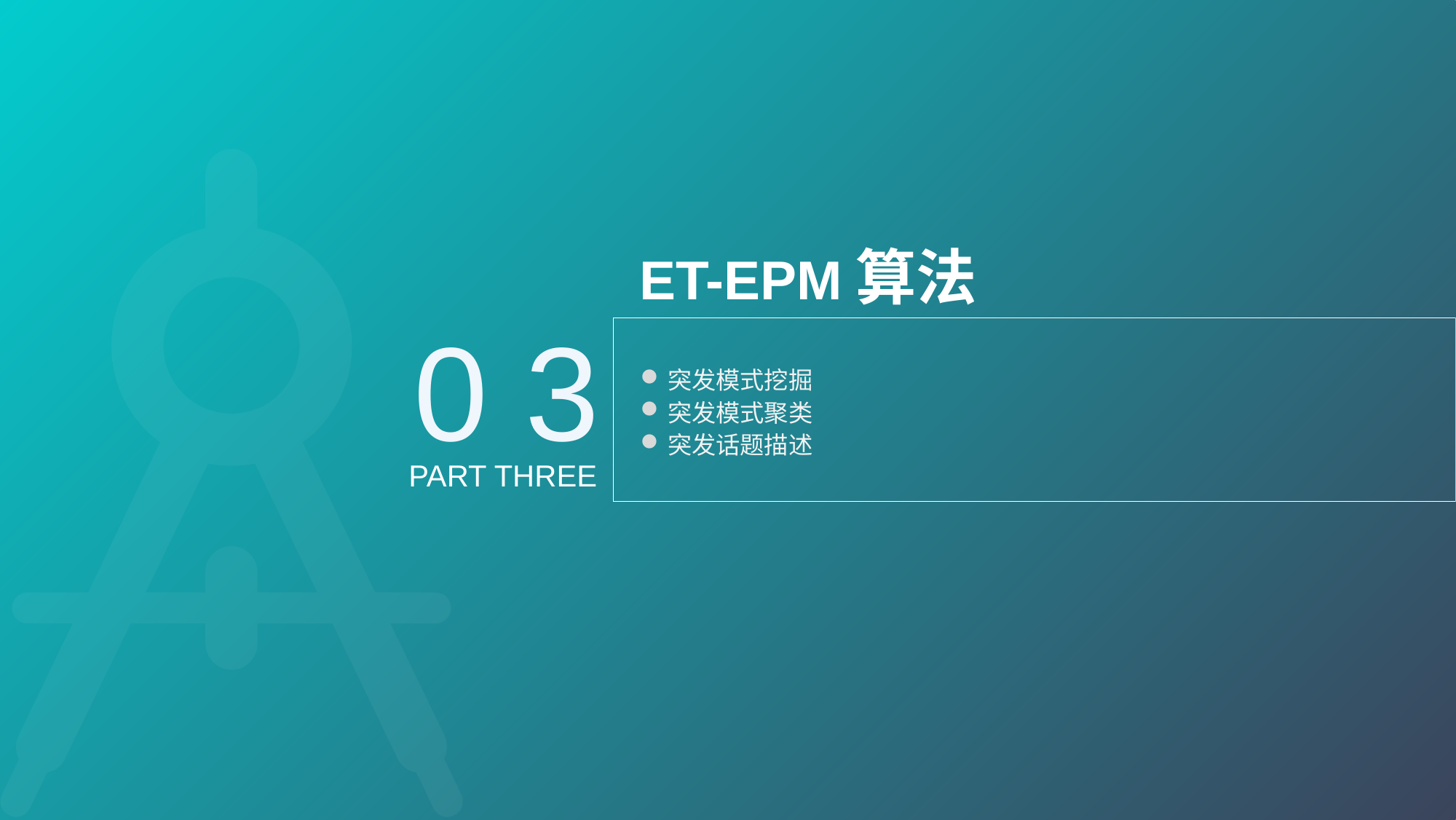

ET-EPM算法
0 3

突发模式挖掘
突发模式聚类
突发话题描述
PART THREE